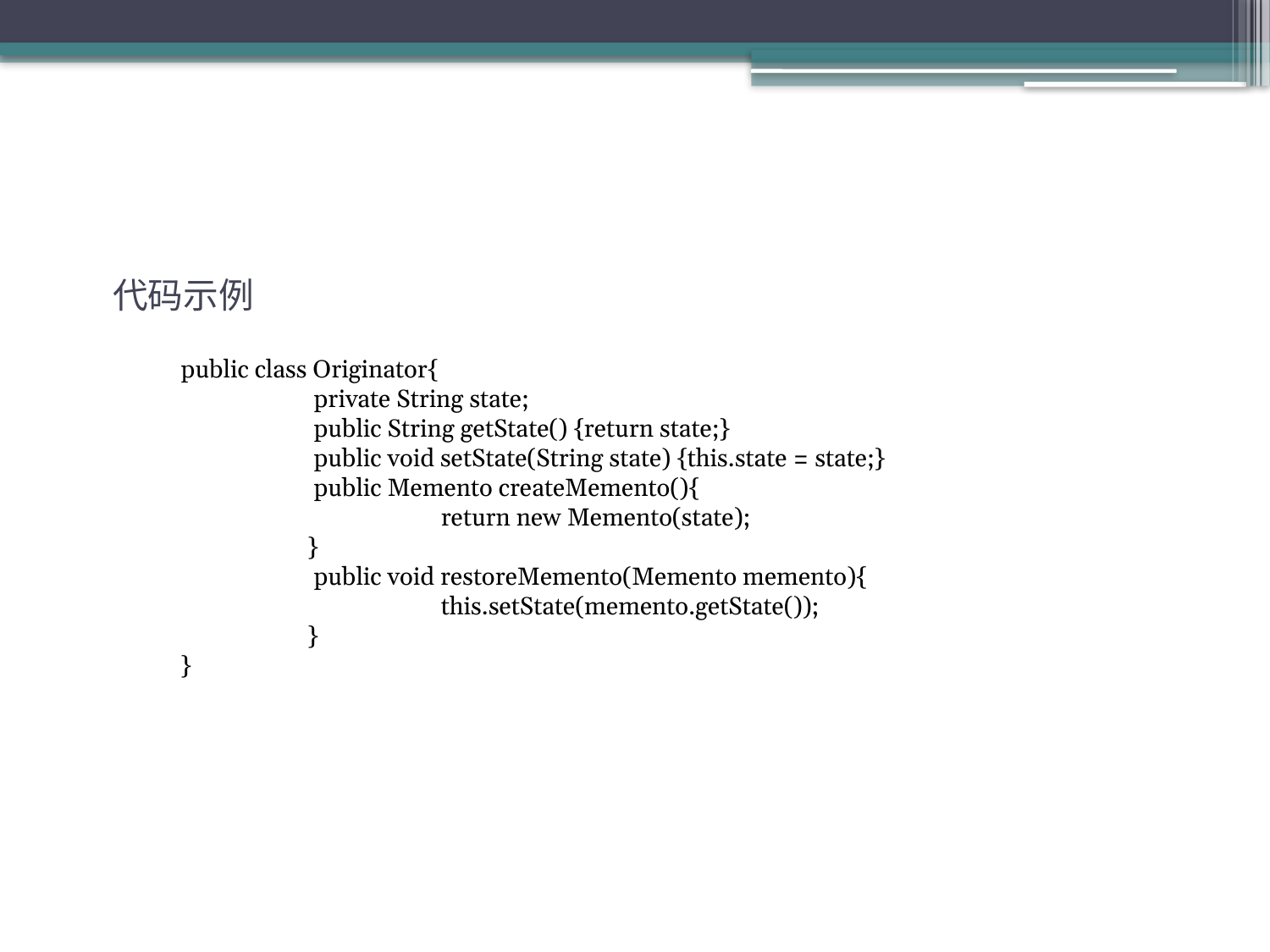

代码示例
public class Originator{
	 private String state;
	 public String getState() {return state;}
	 public void setState(String state) {this.state = state;}
	 public Memento createMemento(){
		 return new Memento(state);
	}
	 public void restoreMemento(Memento memento){
		 this.setState(memento.getState());
	}
}